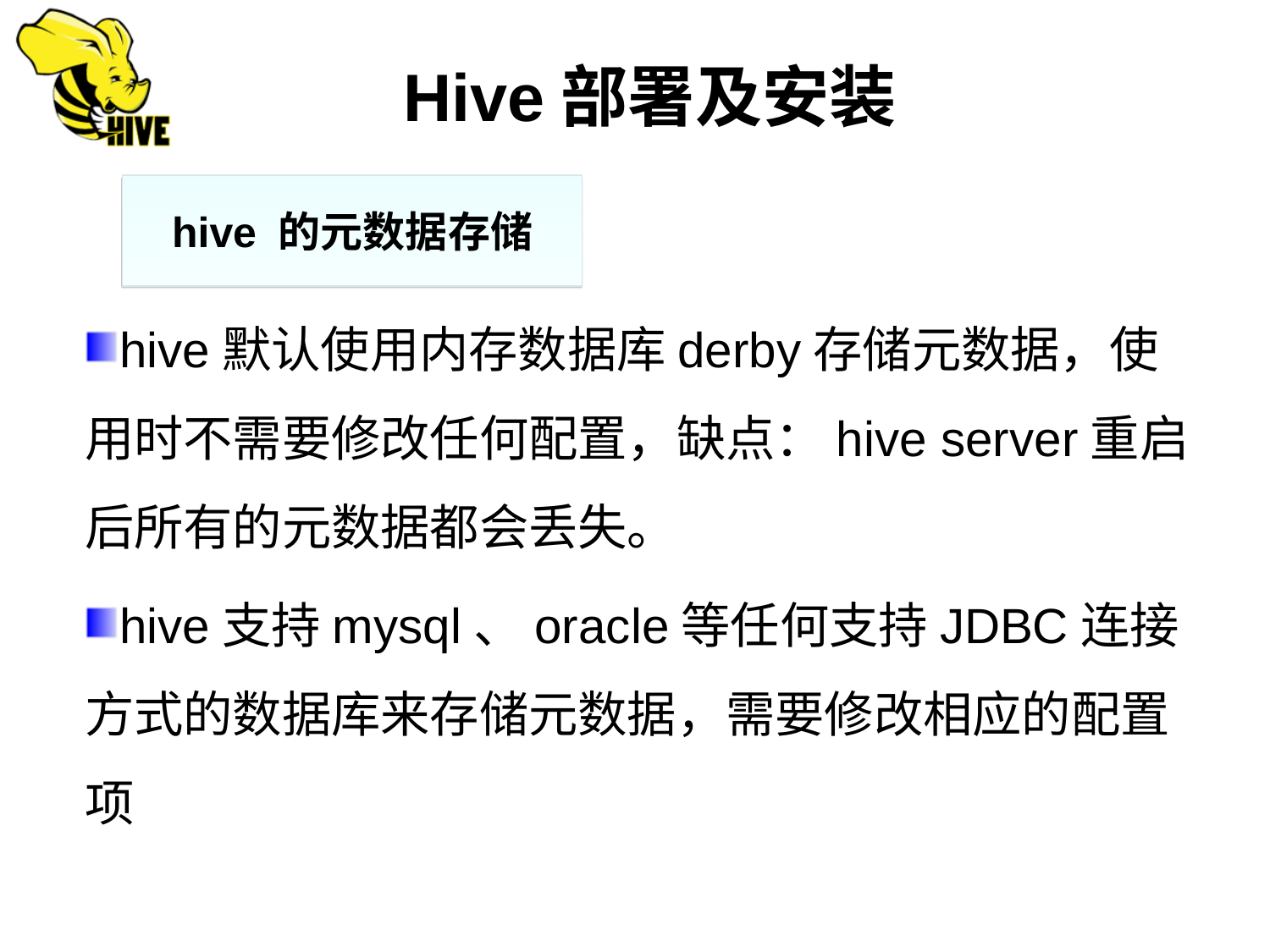

Hive部署及安装

hive 的元数据存储

hive默认使用内存数据库derby存储元数据，使用时不需要修改任何配置，缺点：hive server重启后所有的元数据都会丢失。
hive支持mysql、oracle等任何支持JDBC连接方式的数据库来存储元数据，需要修改相应的配置项